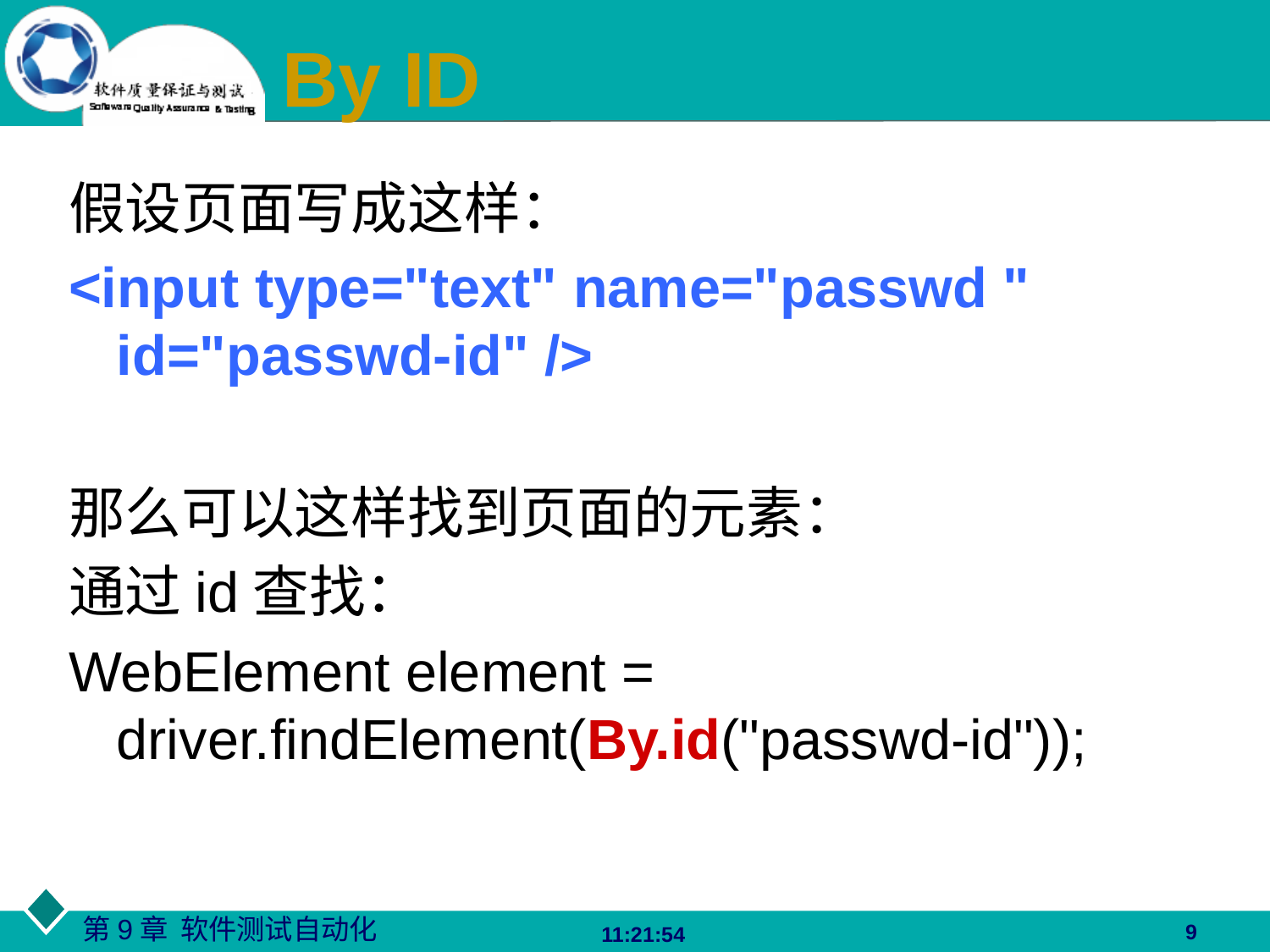

# By ID
假设页面写成这样：
<input type="text" name="passwd " id="passwd-id" />

那么可以这样找到页面的元素：
通过id查找：
WebElement element = driver.findElement(By.id("passwd-id"));
9
11:21:54